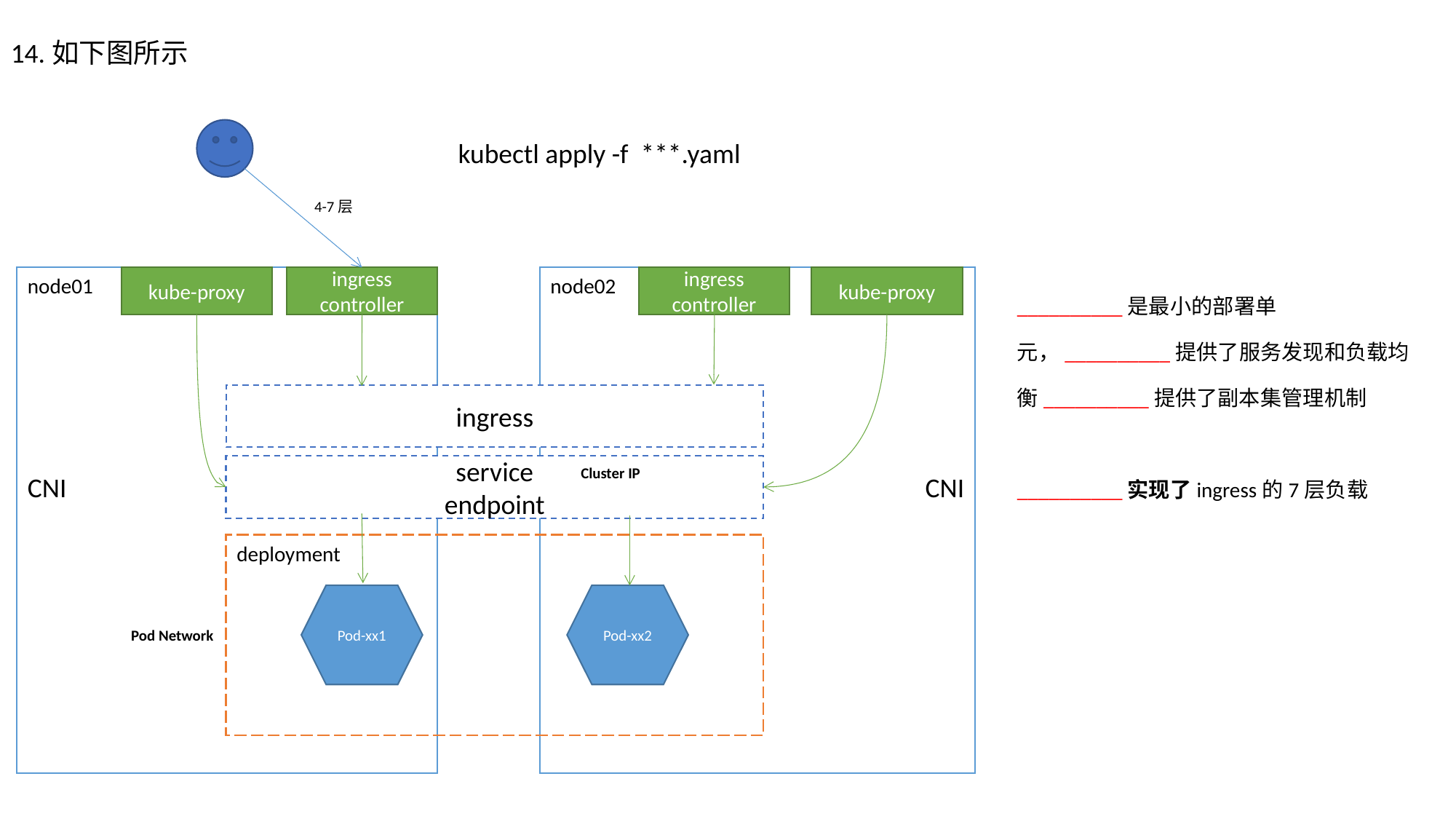

14.如下图所示

kubectl apply -f  ***.yaml
4-7层

node01
kube-proxy
ingress
controller

node02
ingress
controller
kube-proxy
ingress
service
endpoint
Cluster IP
CNI
CNI

deployment
Pod-xx1
Pod-xx2
Pod Network
__________是最小的部署单元，__________提供了服务发现和负载均衡__________提供了副本集管理机制

__________实现了ingress的7层负载